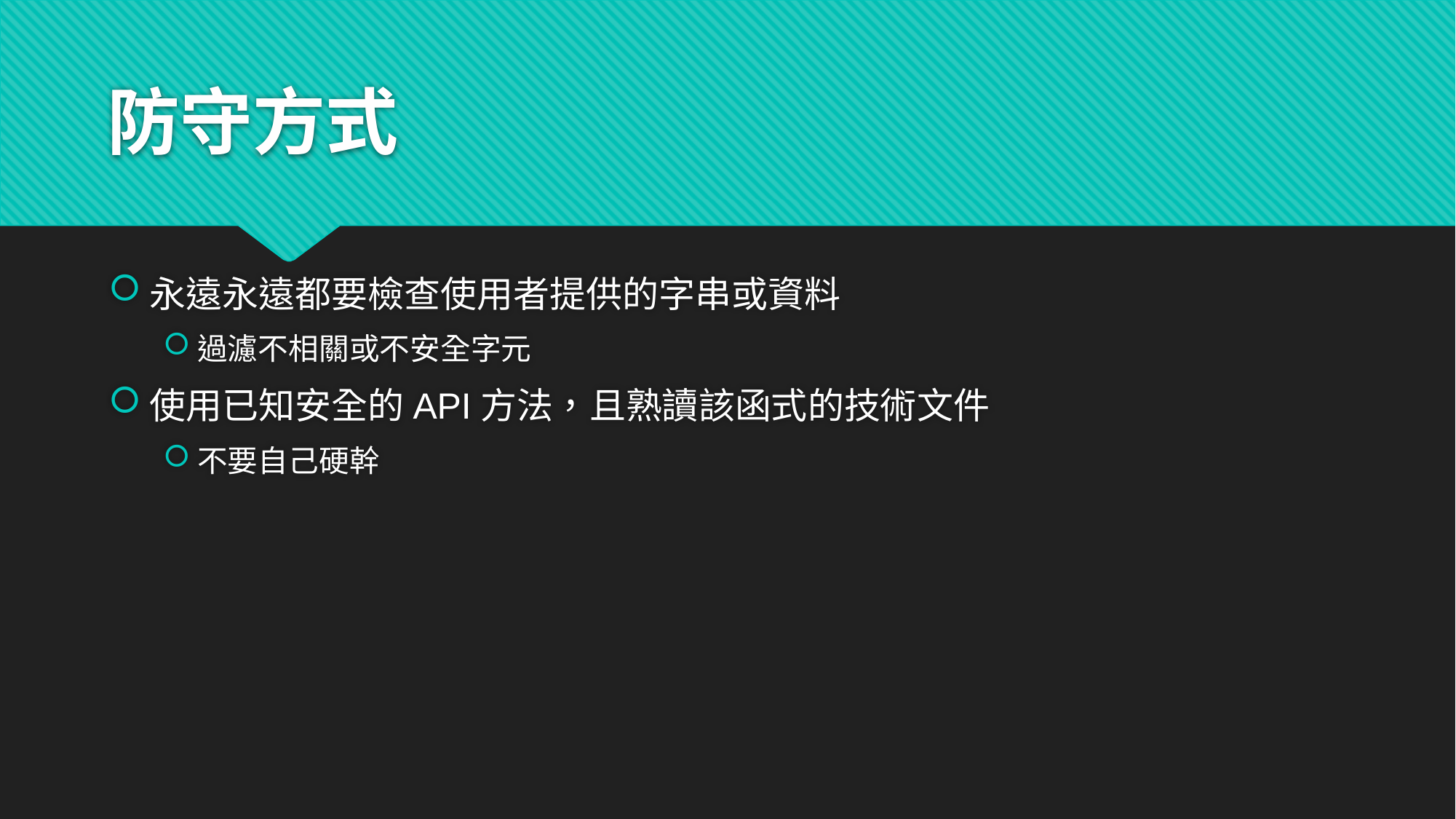

# 防守方式
永遠永遠都要檢查使用者提供的字串或資料
過濾不相關或不安全字元
使用已知安全的API方法，且熟讀該函式的技術文件
不要自己硬幹